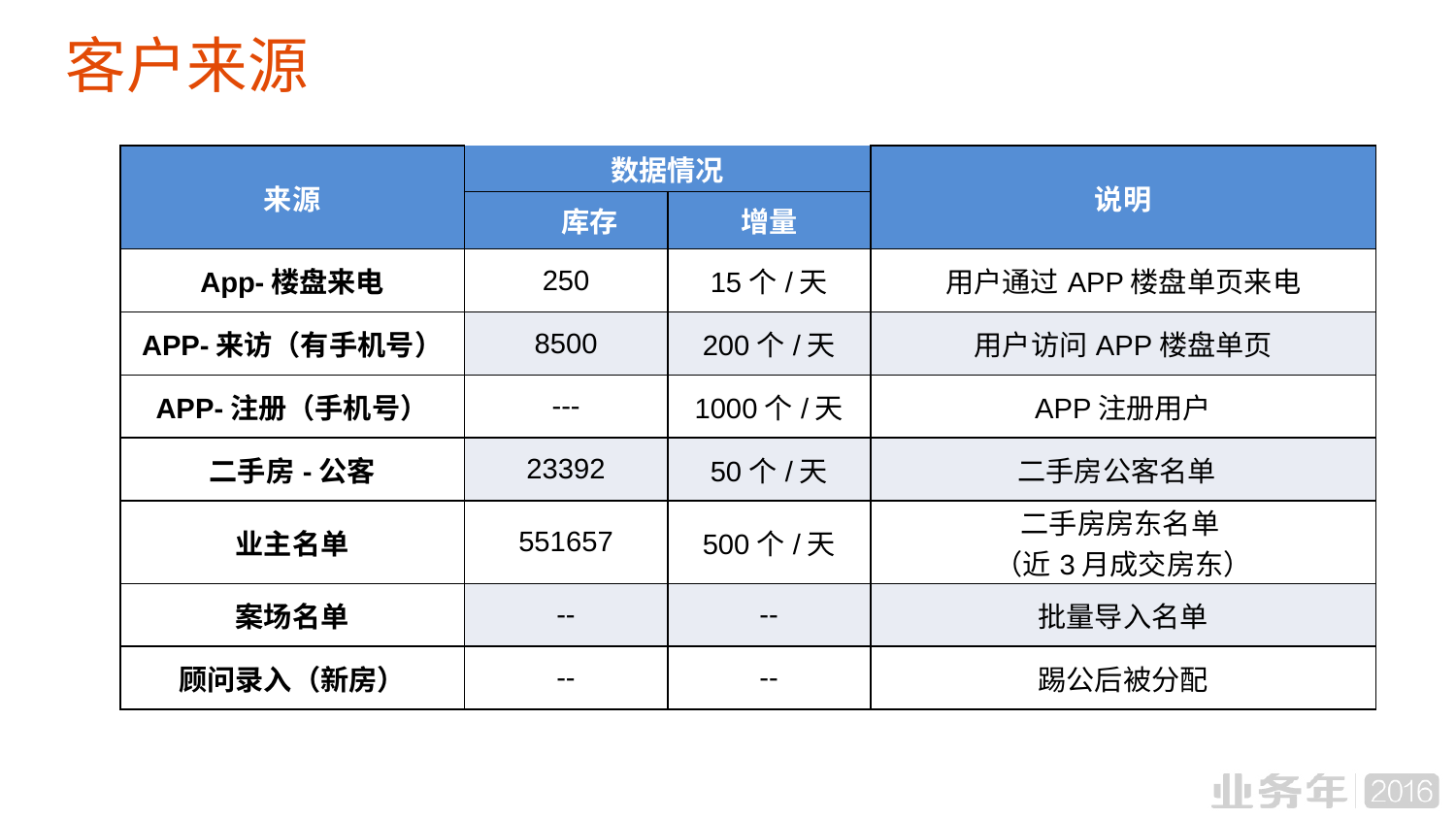

# 客户来源
| 来源 | 数据情况 |  | 说明 |
| --- | --- | --- | --- |
|  | 库存 | 增量 |  |
| App-楼盘来电 | 250 | 15个/天 | 用户通过APP楼盘单页来电 |
| APP-来访（有手机号） | 8500 | 200个/天 | 用户访问APP楼盘单页 |
| APP-注册（手机号） | --- | 1000个/天 | APP注册用户 |
| 二手房-公客 | 23392 | 50个/天 | 二手房公客名单 |
| 业主名单 | 551657 | 500个/天 | 二手房房东名单  （近3月成交房东） |
| 案场名单 | -- | -- | 批量导入名单 |
| 顾问录入（新房） | -- | -- | 踢公后被分配 |